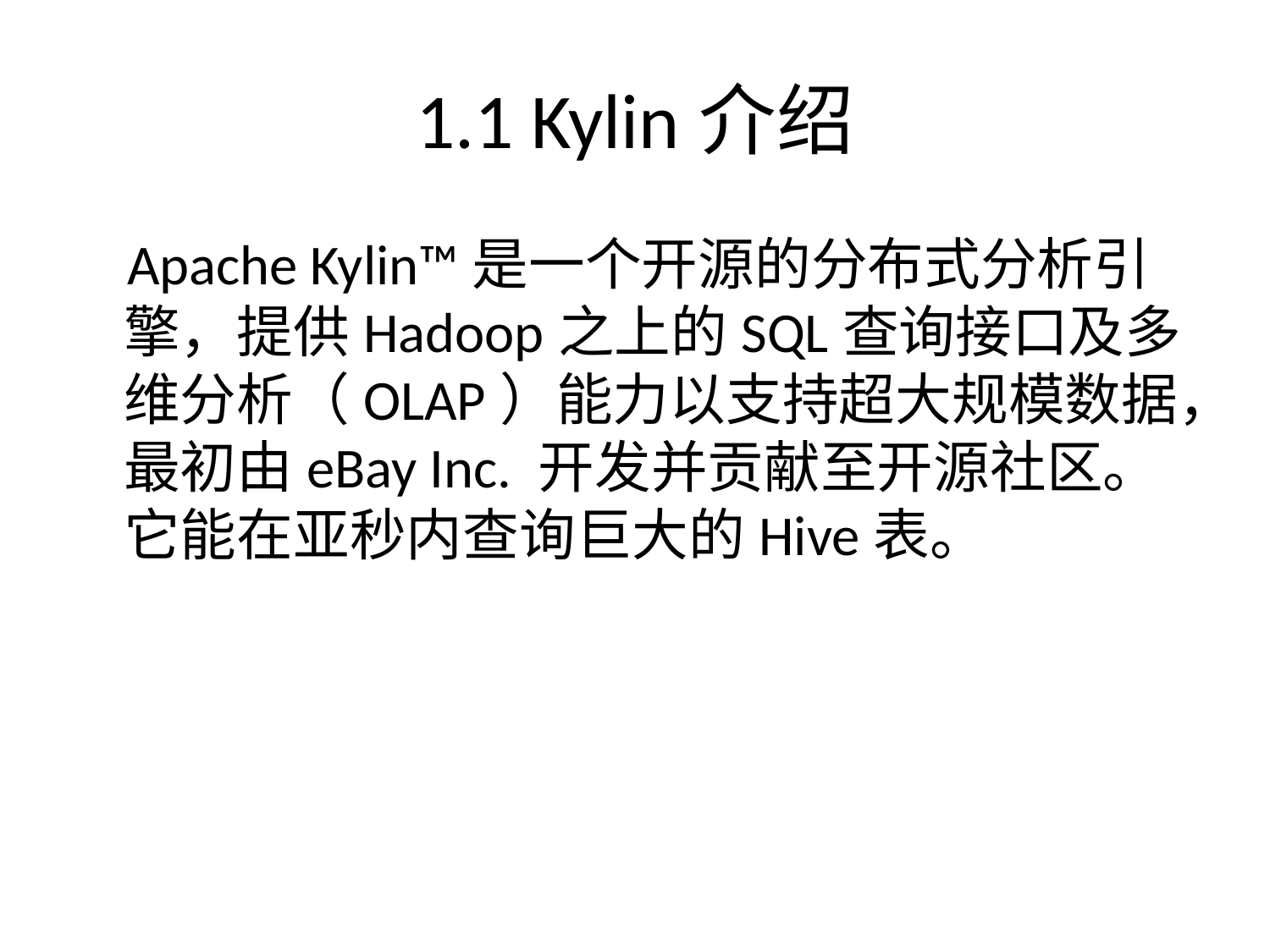

# 1.1 Kylin介绍
    Apache Kylin™是一个开源的分布式分析引擎，提供Hadoop之上的SQL查询接口及多维分析（OLAP）能力以支持超大规模数据，最初由eBay Inc. 开发并贡献至开源社区。它能在亚秒内查询巨大的Hive表。